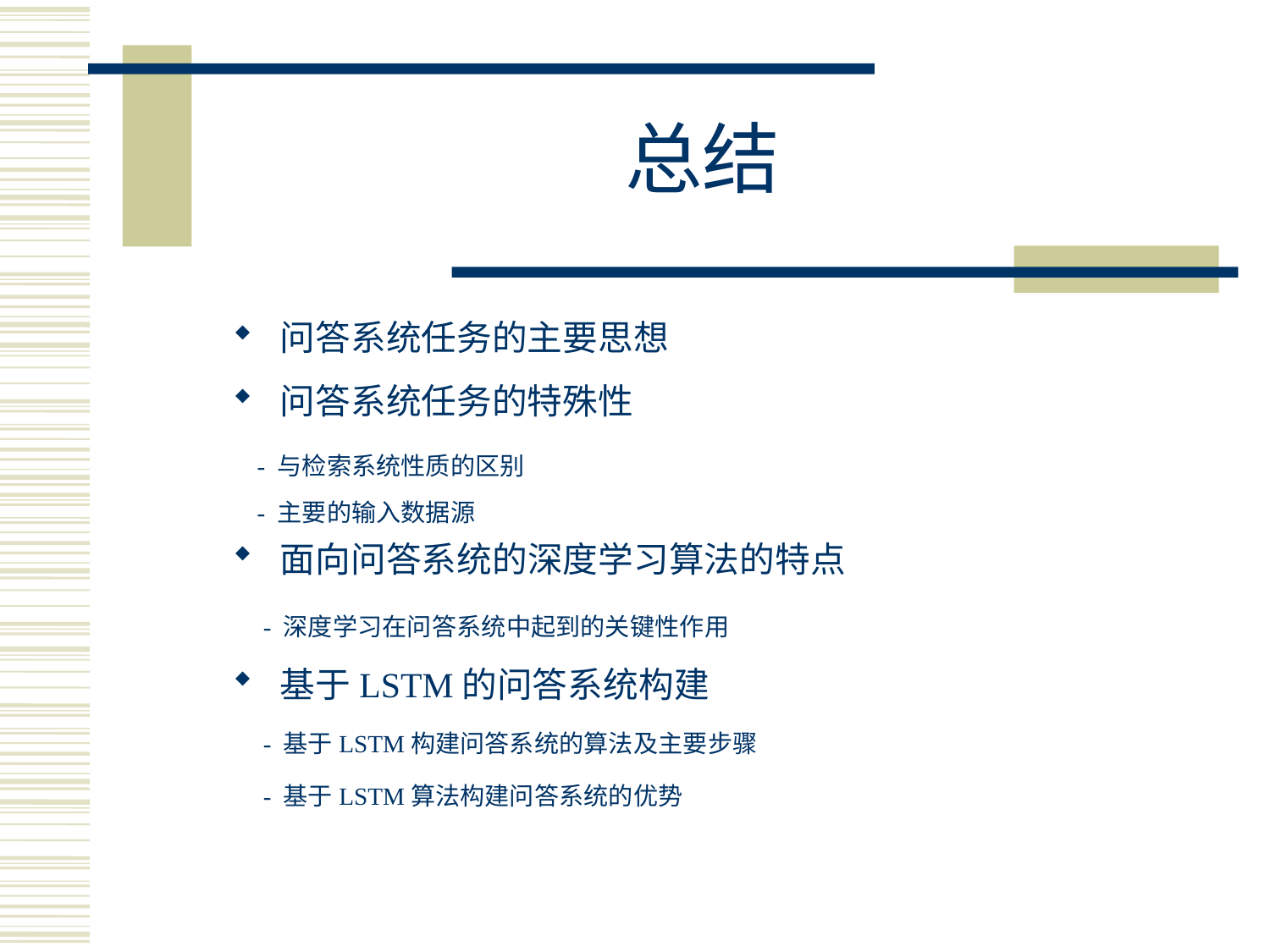

# 总结
问答系统任务的主要思想
问答系统任务的特殊性
    - 与检索系统性质的区别
    - 主要的输入数据源
面向问答系统的深度学习算法的特点
     - 深度学习在问答系统中起到的关键性作用
基于LSTM的问答系统构建
     - 基于LSTM构建问答系统的算法及主要步骤
     - 基于LSTM算法构建问答系统的优势